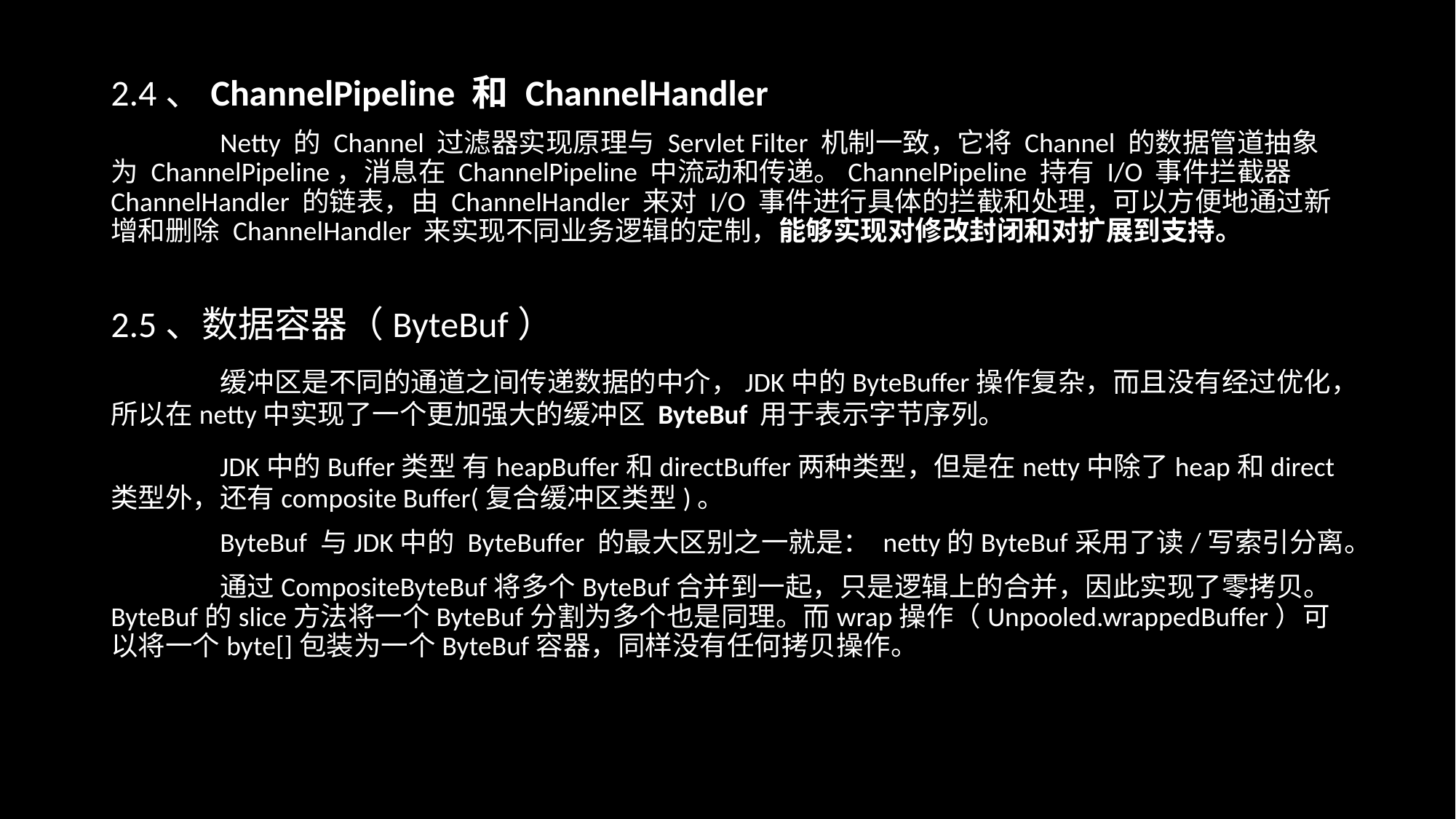

2.4、ChannelPipeline 和 ChannelHandler
	Netty 的 Channel 过滤器实现原理与 Servlet Filter 机制一致，它将 Channel 的数据管道抽象为 ChannelPipeline，消息在 ChannelPipeline 中流动和传递。ChannelPipeline 持有 I/O 事件拦截器 ChannelHandler 的链表，由 ChannelHandler 来对 I/O 事件进行具体的拦截和处理，可以方便地通过新增和删除 ChannelHandler 来实现不同业务逻辑的定制，能够实现对修改封闭和对扩展到支持。

2.5、数据容器（ByteBuf）
	缓冲区是不同的通道之间传递数据的中介，JDK中的ByteBuffer操作复杂，而且没有经过优化，所以在netty中实现了一个更加强大的缓冲区 ByteBuf 用于表示字节序列。
	JDK中的Buffer类型 有heapBuffer和directBuffer两种类型，但是在netty中除了heap和direct类型外，还有composite Buffer(复合缓冲区类型)。
	ByteBuf 与JDK中的 ByteBuffer 的最大区别之一就是： netty的ByteBuf采用了读/写索引分离。
	通过CompositeByteBuf将多个ByteBuf合并到一起，只是逻辑上的合并，因此实现了零拷贝。ByteBuf的slice方法将一个ByteBuf分割为多个也是同理。而wrap操作（Unpooled.wrappedBuffer）可以将一个byte[]包装为一个ByteBuf容器，同样没有任何拷贝操作。